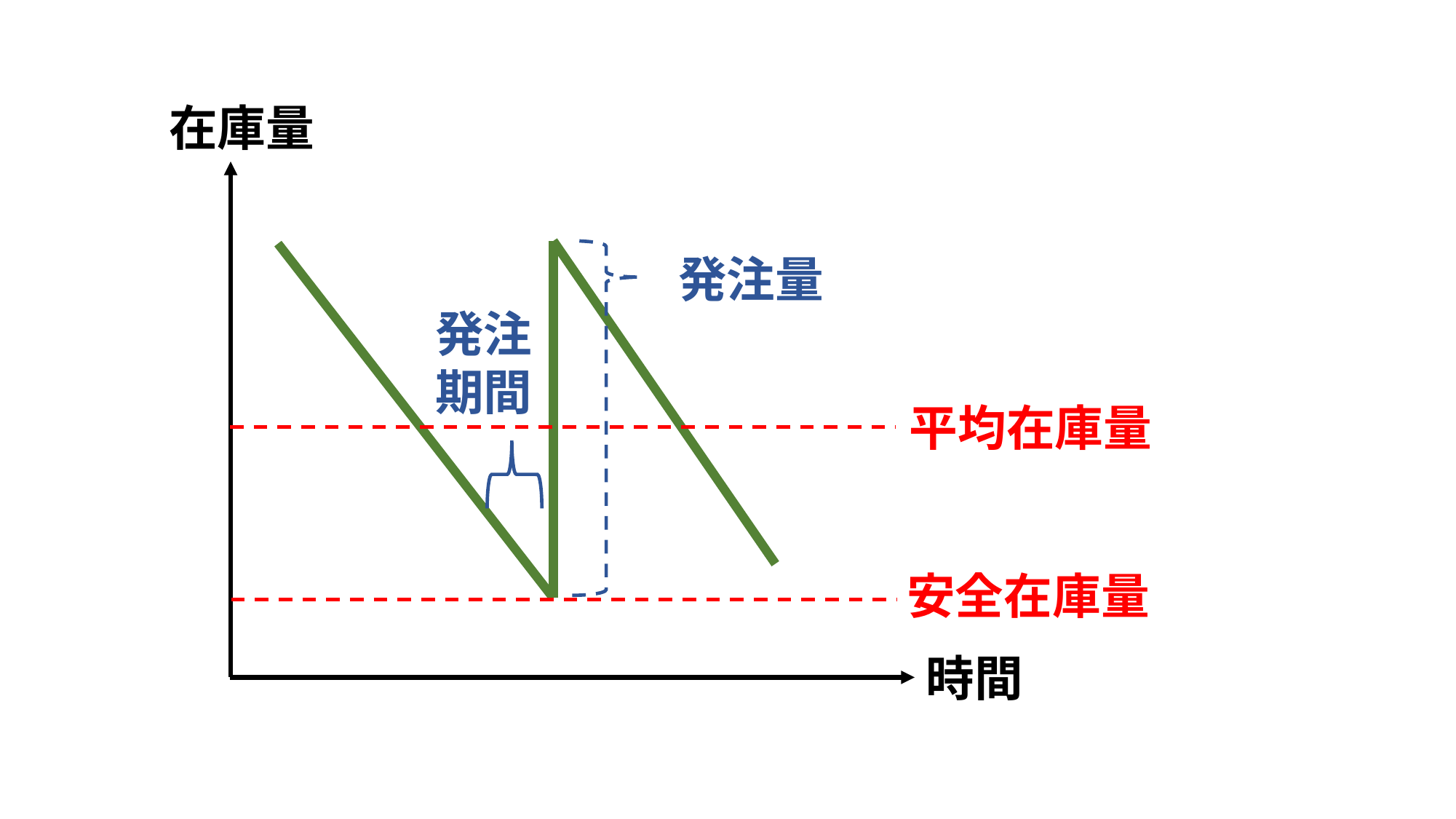

在庫量

発注量
発注
期間
平均在庫量

安全在庫量
時間